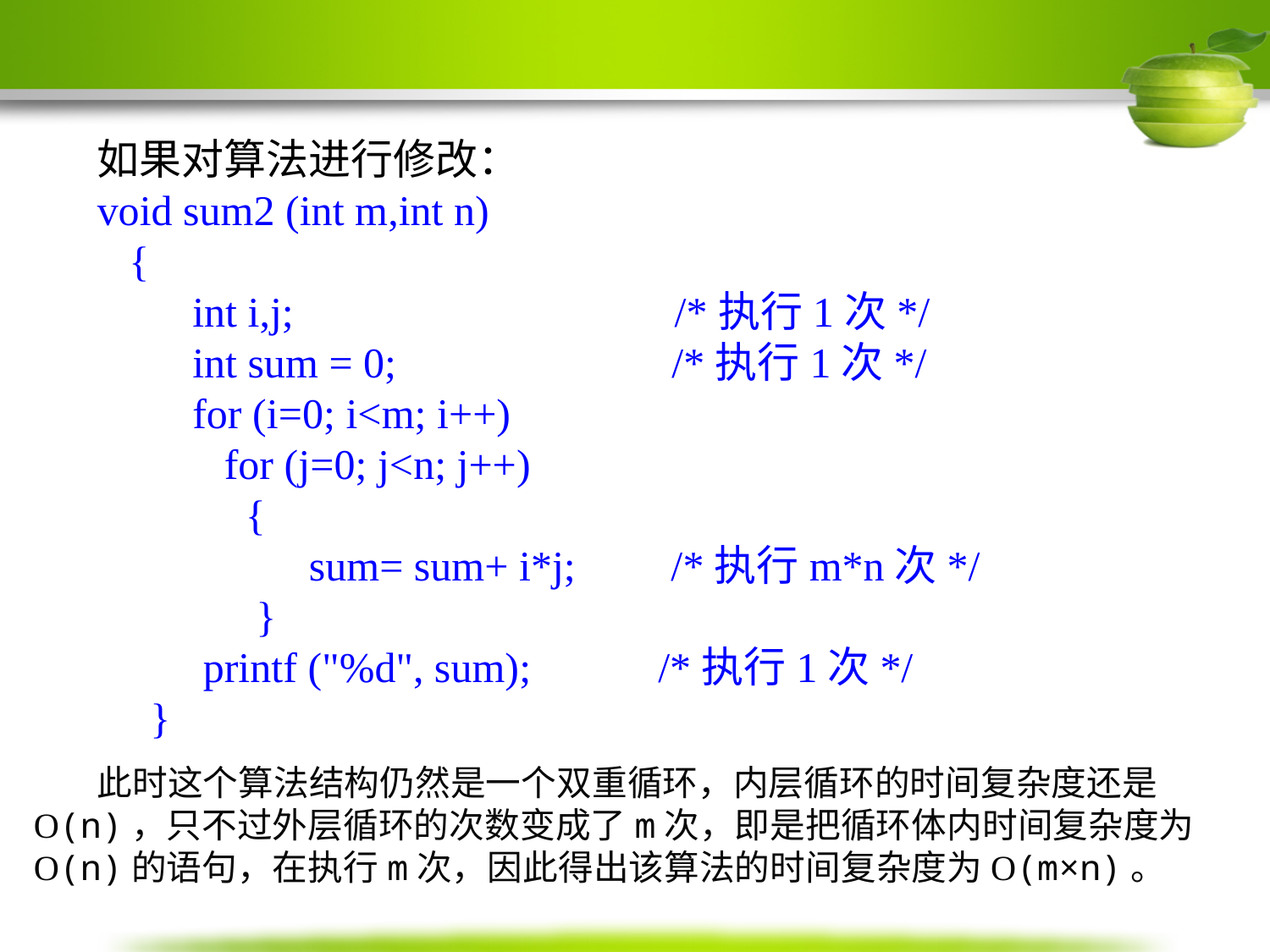

如果对算法进行修改：
void sum2 (int m,int n)
   {
         int i,j;                                    /*执行1次*/
         int sum = 0;                          /*执行1次*/
         for (i=0; i<m; i++)
            for (j=0; j<n; j++)
              {
                    sum= sum+ i*j;         /*执行m*n次*/
               }
          printf ("%d", sum);            /*执行1次*/
     }
此时这个算法结构仍然是一个双重循环，内层循环的时间复杂度还是O(n)，只不过外层循环的次数变成了m次，即是把循环体内时间复杂度为O(n)的语句，在执行m次，因此得出该算法的时间复杂度为O(m×n)。